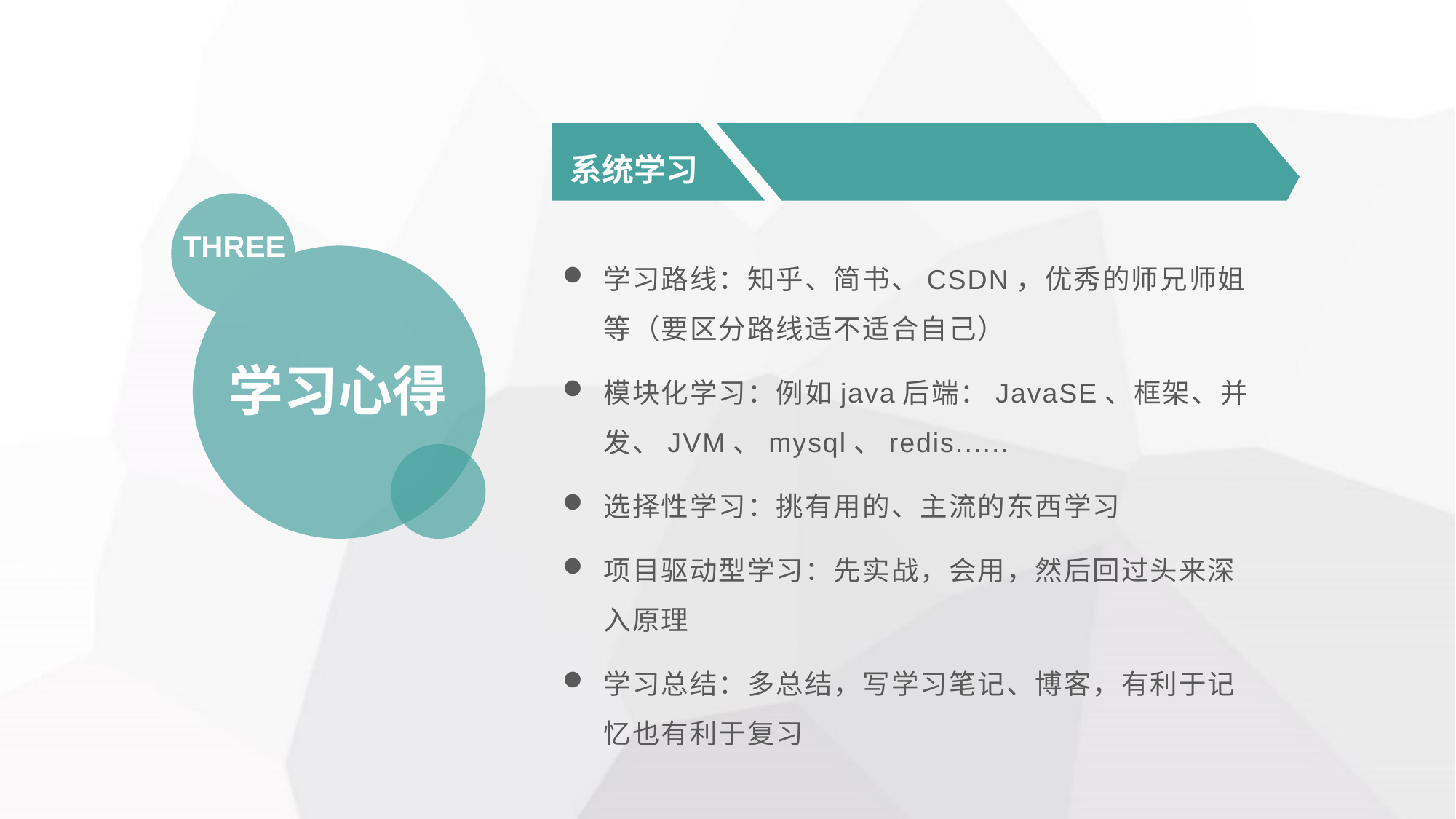

系统学习

THREE

学习路线：知乎、简书、CSDN，优秀的师兄师姐等（要区分路线适不适合自己）
模块化学习：例如java后端：JavaSE、框架、并发、JVM、mysql、redis......
选择性学习：挑有用的、主流的东西学习
项目驱动型学习：先实战，会用，然后回过头来深入原理
学习总结：多总结，写学习笔记、博客，有利于记忆也有利于复习
学习心得